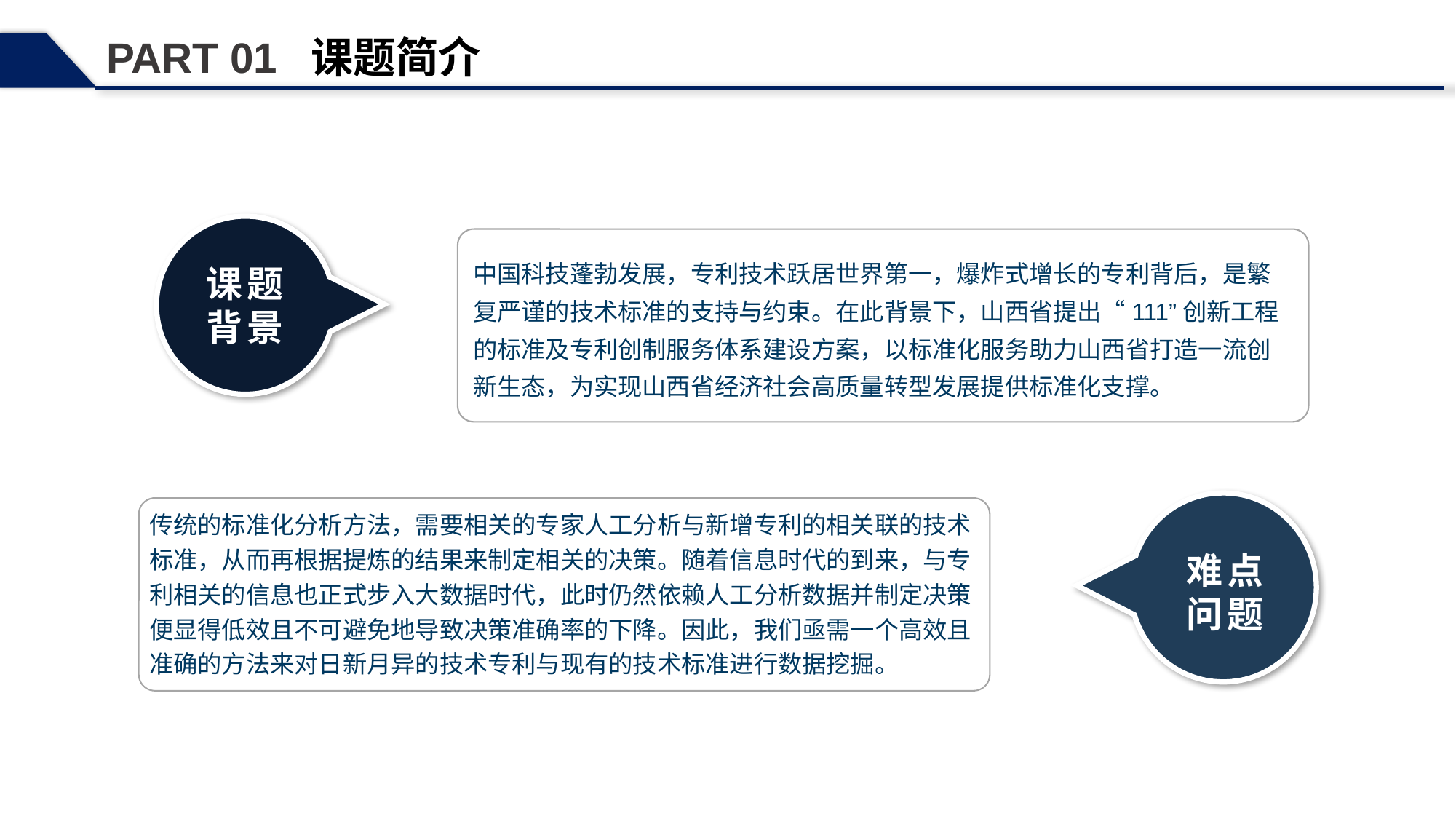

PART 01  课题简介

中国科技蓬勃发展，专利技术跃居世界第一，爆炸式增长的专利背后，是繁复严谨的技术标准的支持与约束。在此背景下，山西省提出“111”创新工程的标准及专利创制服务体系建设方案，以标准化服务助力山西省打造一流创新生态，为实现山西省经济社会高质量转型发展提供标准化支撑。
课题
背景

传统的标准化分析方法，需要相关的专家人工分析与新增专利的相关联的技术标准，从而再根据提炼的结果来制定相关的决策。随着信息时代的到来，与专利相关的信息也正式步入大数据时代，此时仍然依赖人工分析数据并制定决策便显得低效且不可避免地导致决策准确率的下降。因此，我们亟需一个高效且准确的方法来对日新月异的技术专利与现有的技术标准进行数据挖掘。
难点
问题